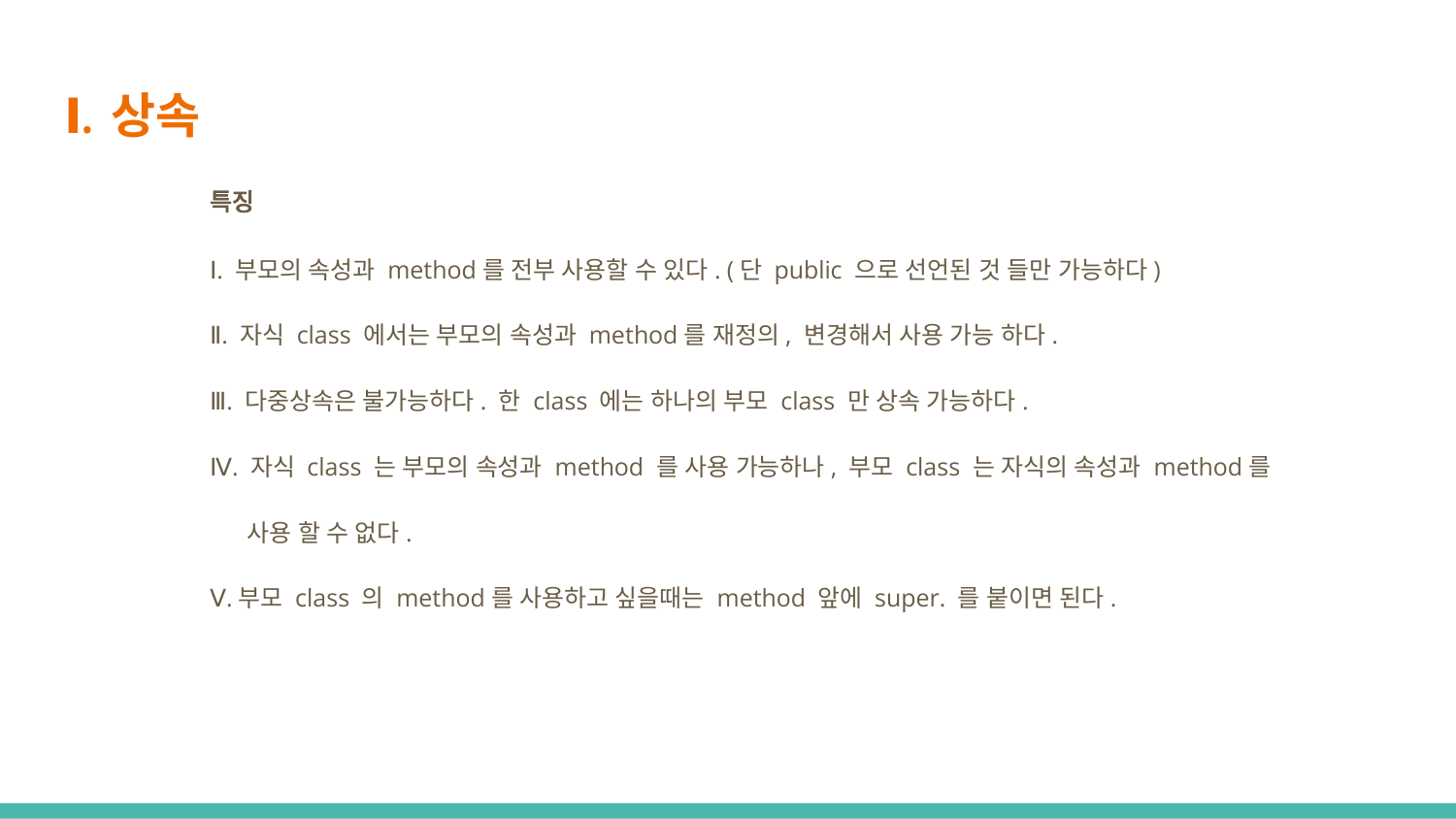

# Ⅰ. 상속

  	특징
	Ⅰ. 부모의 속성과 method를 전부 사용할 수 있다. (단 public 으로 선언된 것 들만 가능하다)
	Ⅱ. 자식 class 에서는 부모의 속성과 method를 재정의, 변경해서 사용 가능 하다.
	Ⅲ. 다중상속은 불가능하다. 한 class 에는 하나의 부모 class 만 상속 가능하다.
	Ⅳ. 자식 class 는 부모의 속성과 method 를 사용 가능하나, 부모 class 는 자식의 속성과 method를
	     사용 할 수 없다.
	Ⅴ.부모 class 의 method를 사용하고 싶을때는 method 앞에 super. 를 붙이면 된다.